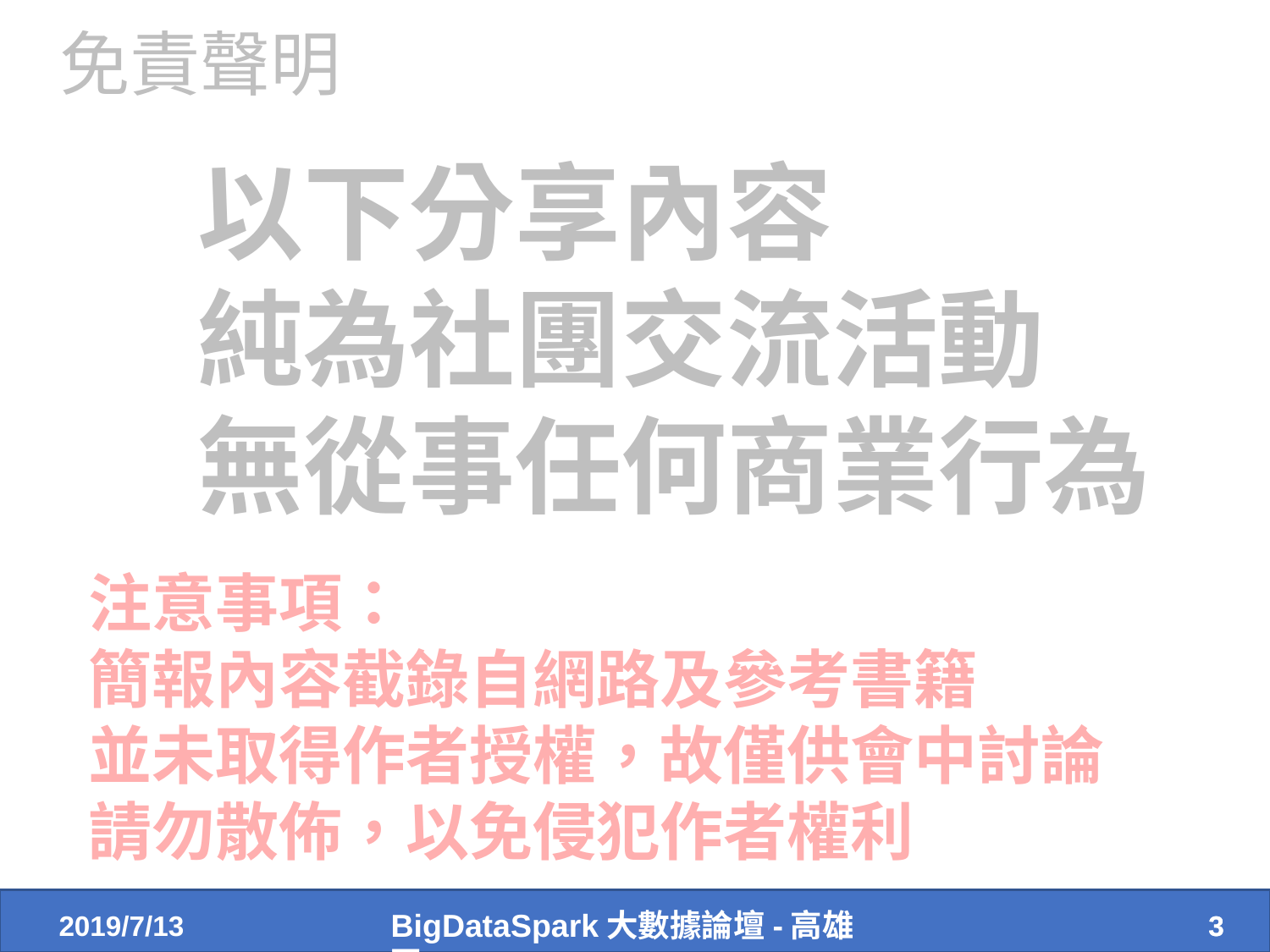

免責聲明
以下分享內容
純為社團交流活動
無從事任何商業行為
注意事項：
簡報內容截錄自網路及參考書籍
並未取得作者授權，故僅供會中討論
請勿散佈，以免侵犯作者權利
3
3
2019/7/13